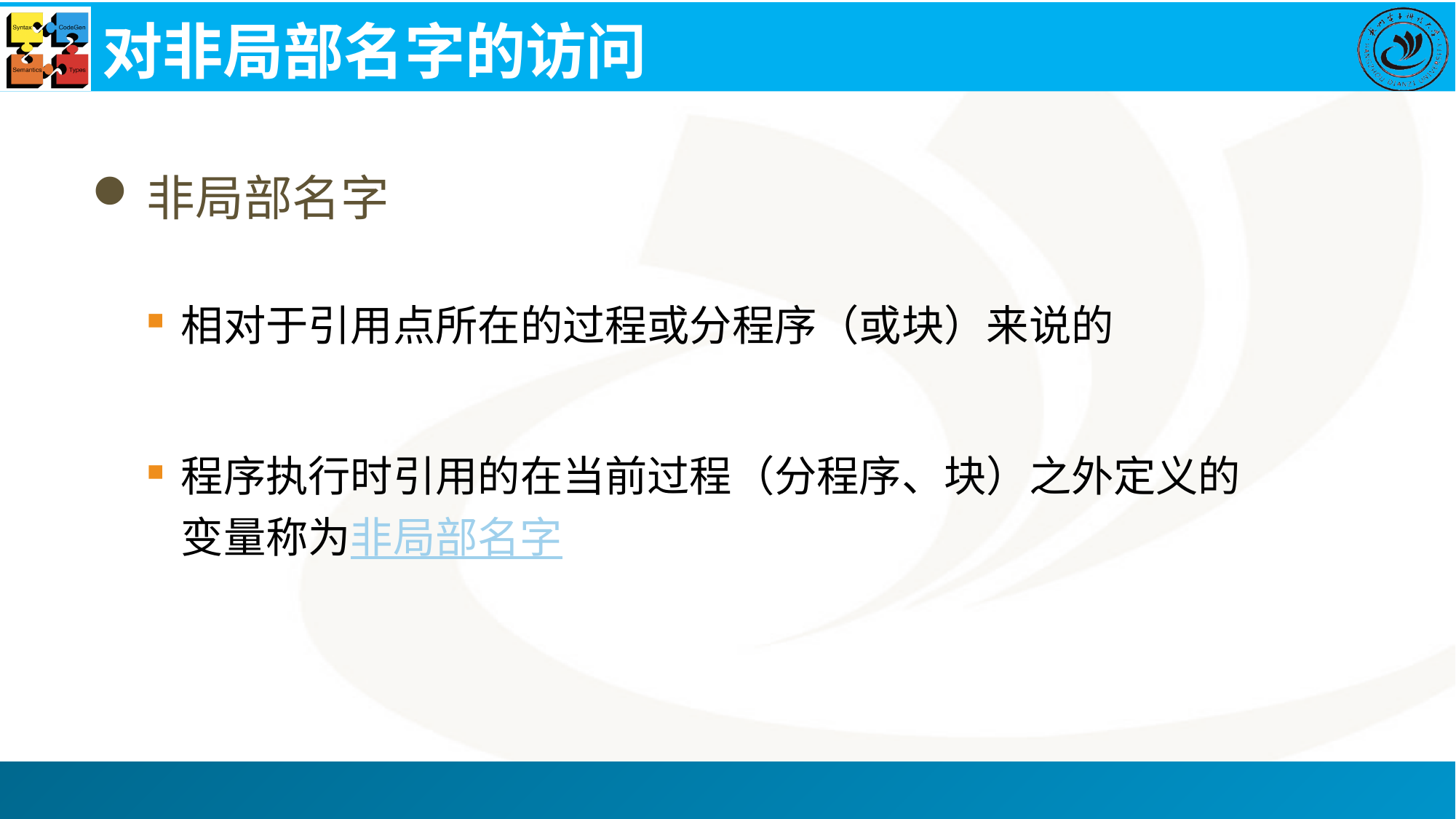

# 对非局部名字的访问
非局部名字
相对于引用点所在的过程或分程序（或块）来说的
程序执行时引用的在当前过程（分程序、块）之外定义的变量称为非局部名字
40